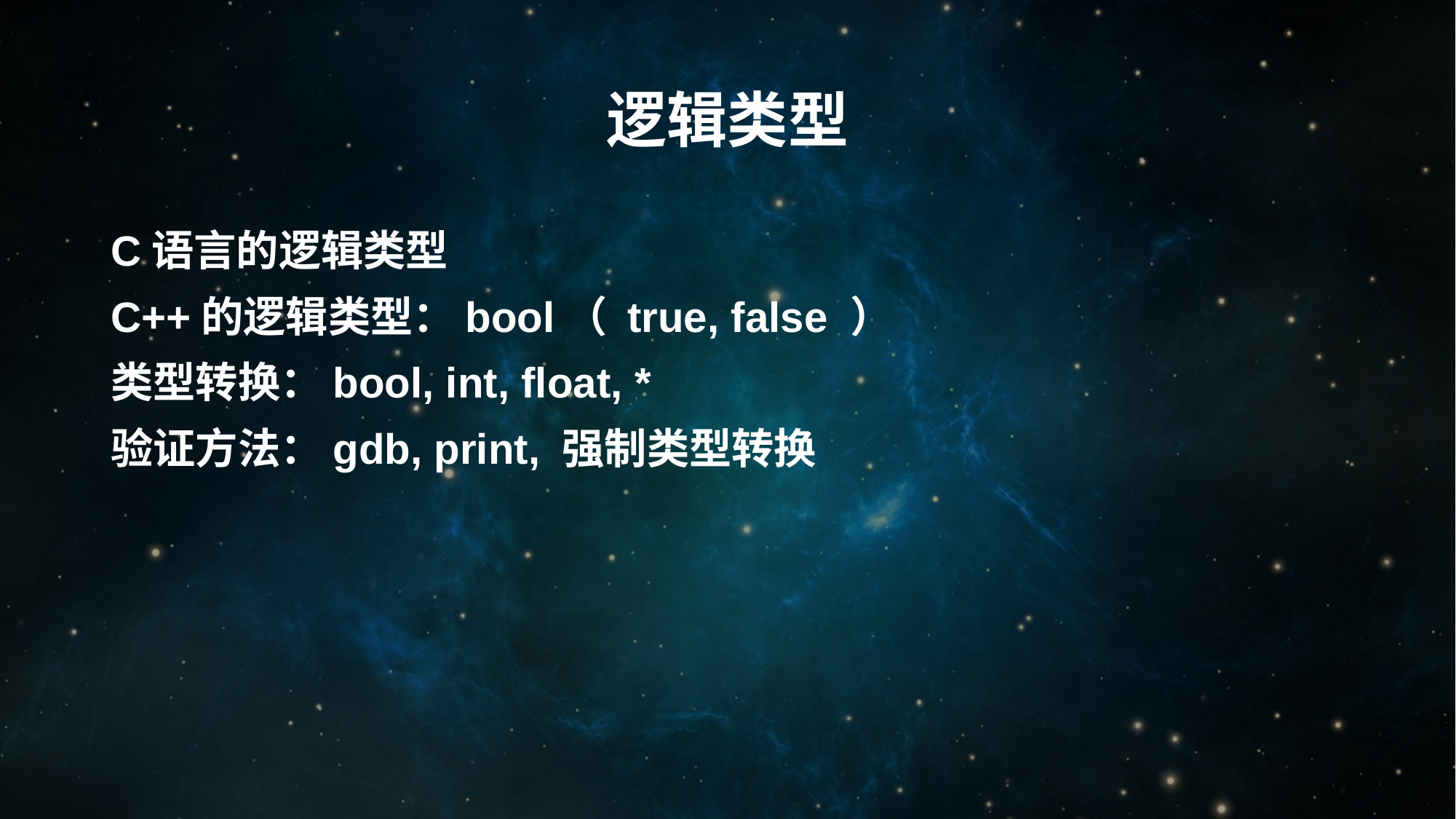

# 逻辑类型
C语言的逻辑类型
C++的逻辑类型：bool（ true, false ）
类型转换：bool, int, float, *
验证方法：gdb, print, 强制类型转换